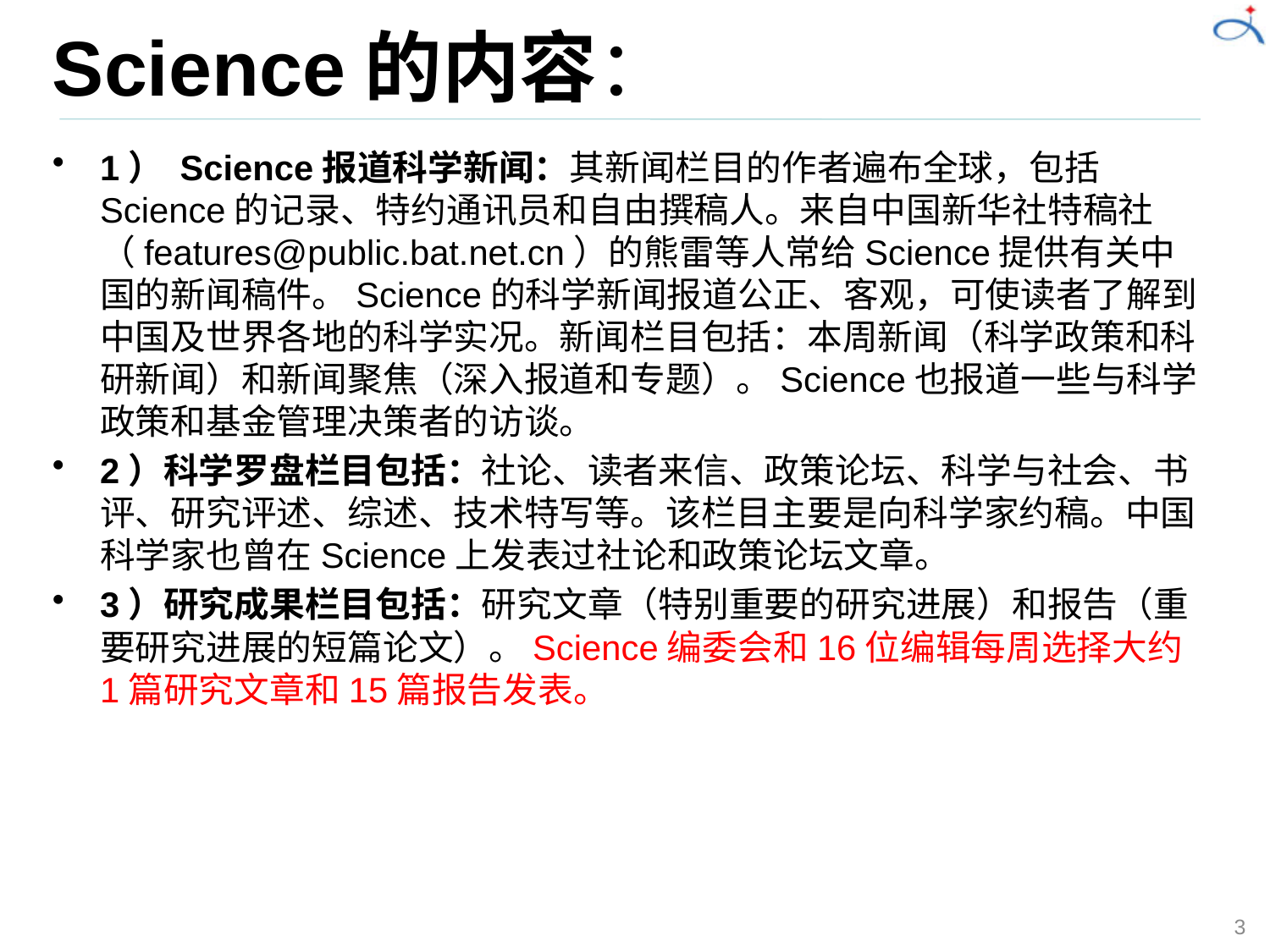

# Science的内容：
1） Science报道科学新闻：其新闻栏目的作者遍布全球，包括Science的记录、特约通讯员和自由撰稿人。来自中国新华社特稿社（features@public.bat.net.cn）的熊雷等人常给Science提供有关中国的新闻稿件。Science的科学新闻报道公正、客观，可使读者了解到中国及世界各地的科学实况。新闻栏目包括：本周新闻（科学政策和科研新闻）和新闻聚焦（深入报道和专题）。Science也报道一些与科学政策和基金管理决策者的访谈。
2）科学罗盘栏目包括：社论、读者来信、政策论坛、科学与社会、书评、研究评述、综述、技术特写等。该栏目主要是向科学家约稿。中国科学家也曾在Science上发表过社论和政策论坛文章。
3）研究成果栏目包括：研究文章（特别重要的研究进展）和报告（重要研究进展的短篇论文）。Science编委会和16位编辑每周选择大约1篇研究文章和15篇报告发表。

3